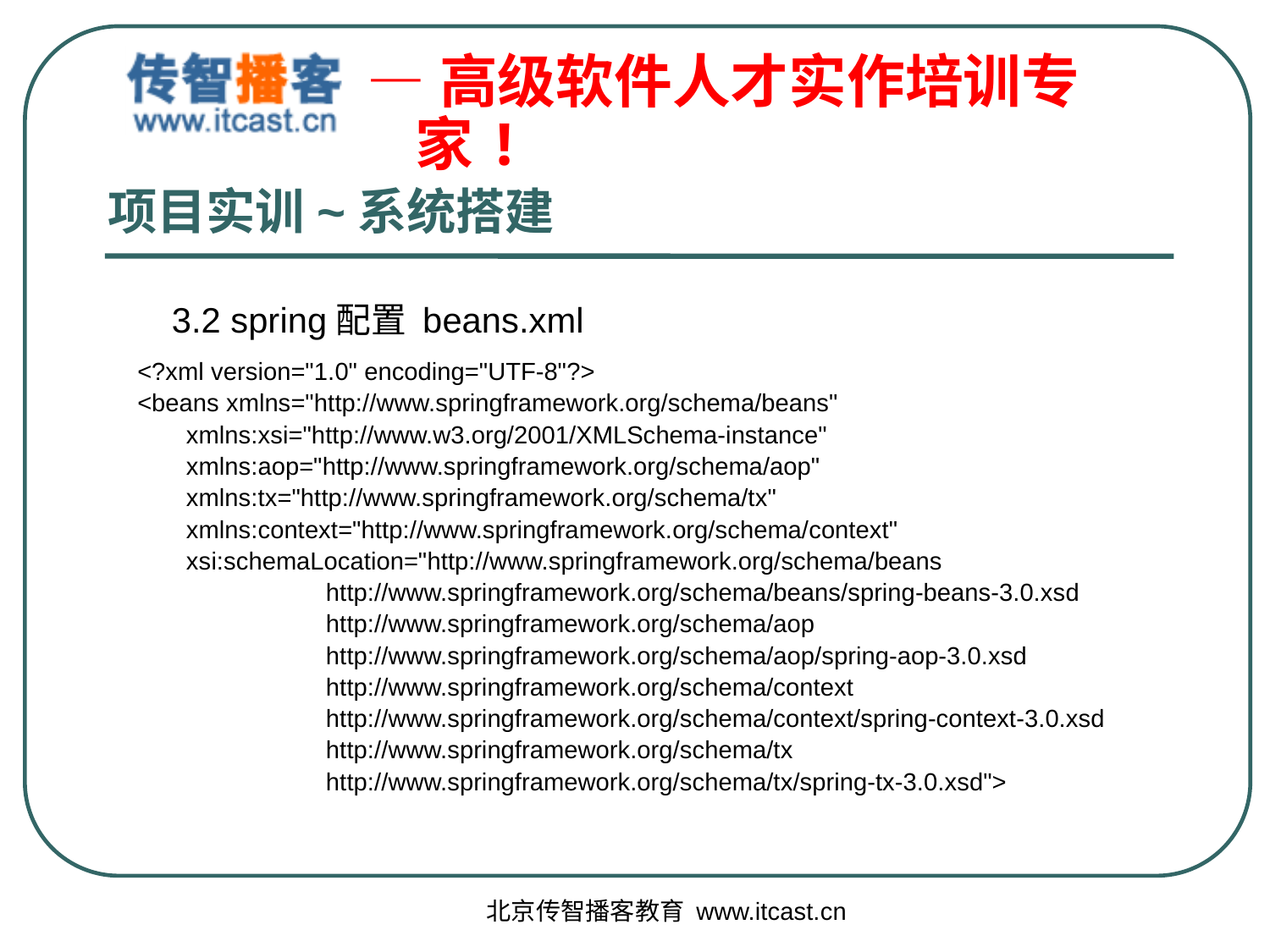

# 项目实训~系统搭建
3.2 spring配置 beans.xml
<?xml version="1.0" encoding="UTF-8"?>
<beans xmlns="http://www.springframework.org/schema/beans"
       xmlns:xsi="http://www.w3.org/2001/XMLSchema-instance"
       xmlns:aop="http://www.springframework.org/schema/aop"
       xmlns:tx="http://www.springframework.org/schema/tx"
       xmlns:context="http://www.springframework.org/schema/context"
       xsi:schemaLocation="http://www.springframework.org/schema/beans
                           http://www.springframework.org/schema/beans/spring-beans-3.0.xsd
                           http://www.springframework.org/schema/aop
                           http://www.springframework.org/schema/aop/spring-aop-3.0.xsd
                           http://www.springframework.org/schema/context
                           http://www.springframework.org/schema/context/spring-context-3.0.xsd
                           http://www.springframework.org/schema/tx
                           http://www.springframework.org/schema/tx/spring-tx-3.0.xsd">
北京传智播客教育 www.itcast.cn